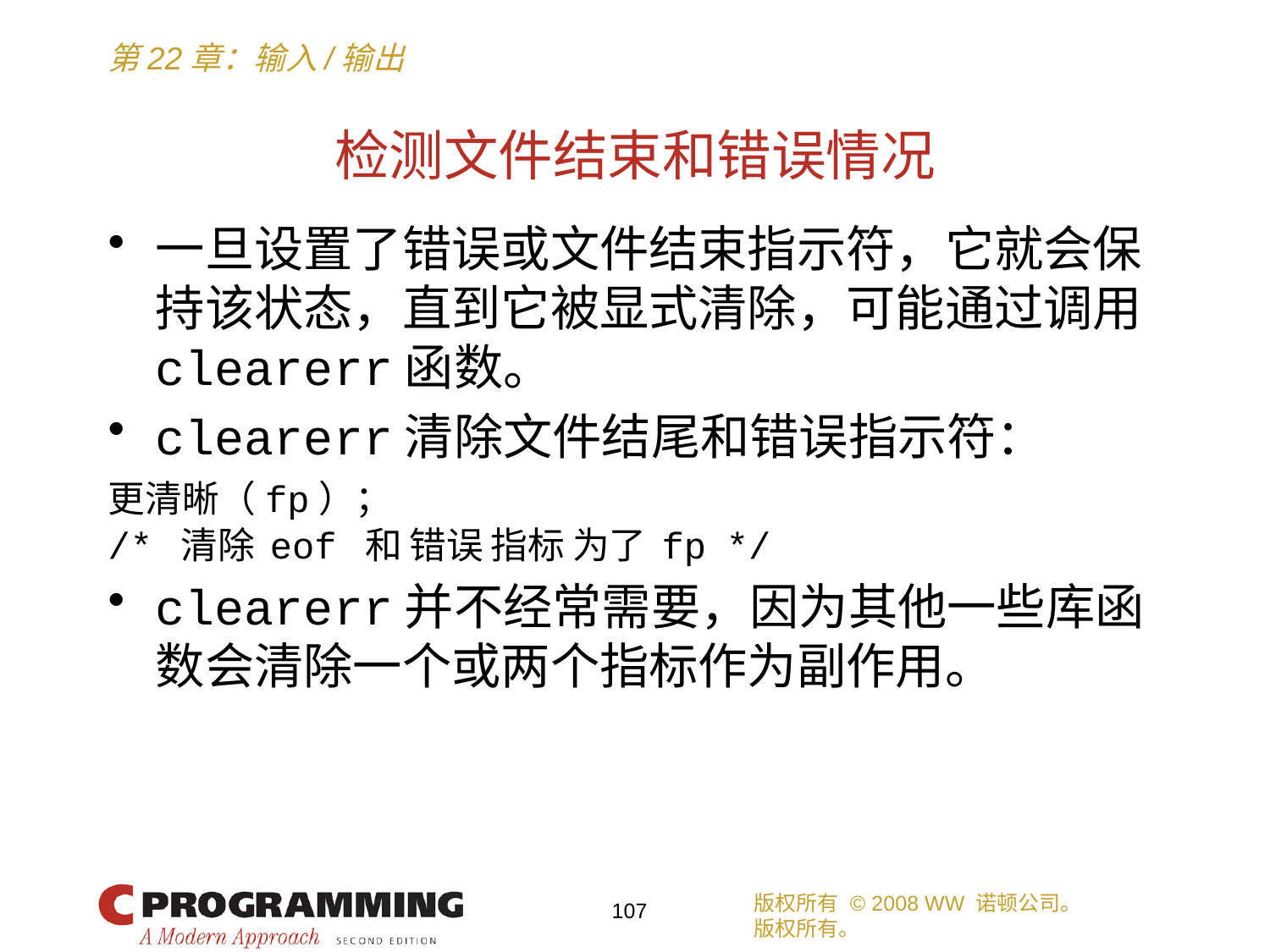

# 检测文件结束和错误情况
一旦设置了错误或文件结束指示符，它就会保持该状态，直到它被显式清除，可能通过调用clearerr函数。
clearerr清除文件结尾和错误指示符：
更清晰（fp）；
/* 清除 eof 和 错误 指标 为了 fp */
clearerr并不经常需要，因为其他一些库函数会清除一个或两个指标作为副作用。

版权所有 © 2008 WW 诺顿公司。
版权所有。
107